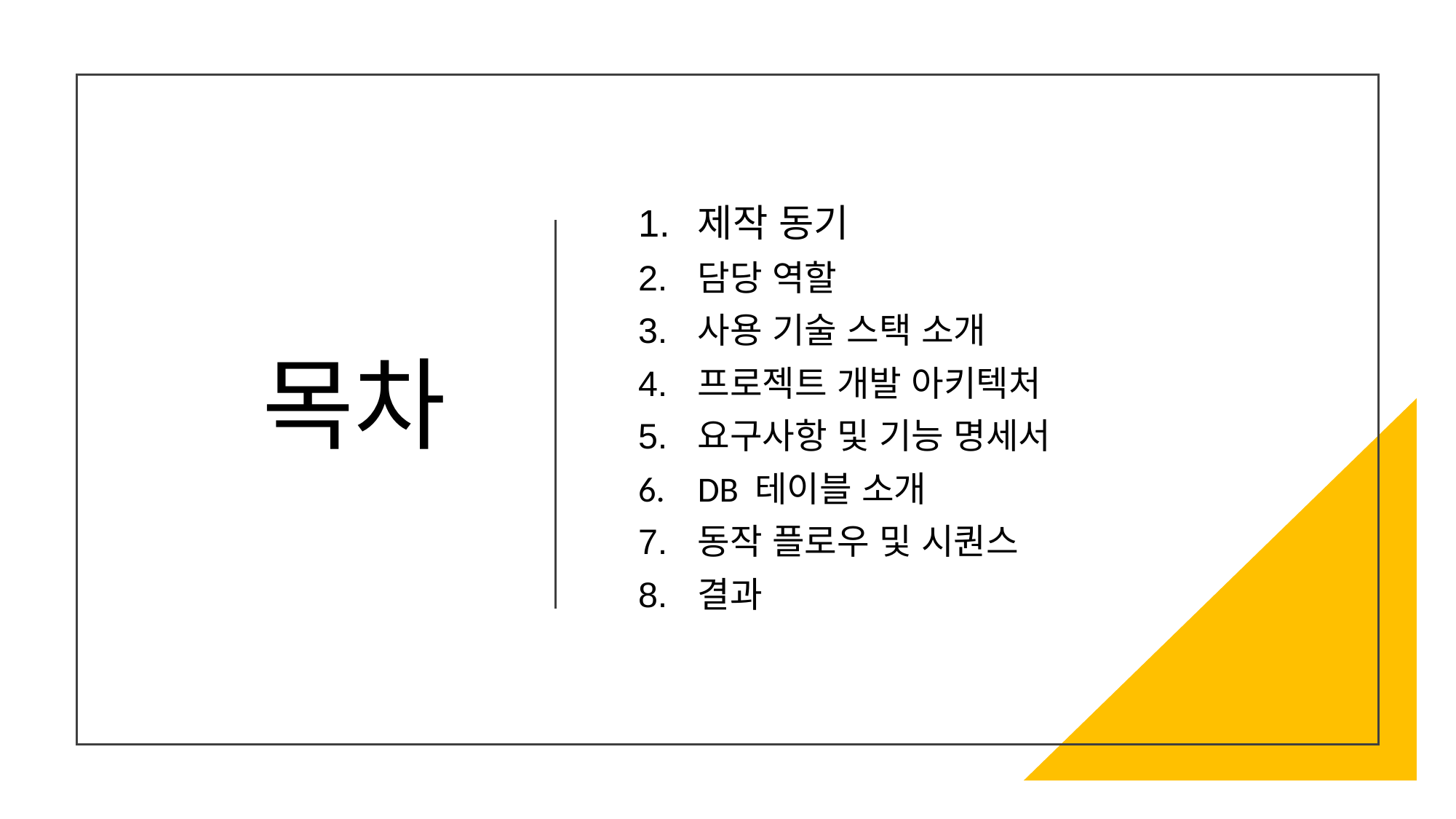

# 목차
제작 동기
담당 역할
사용 기술 스택 소개
프로젝트 개발 아키텍처
요구사항 및 기능 명세서
DB 테이블 소개
동작 플로우 및 시퀀스
결과